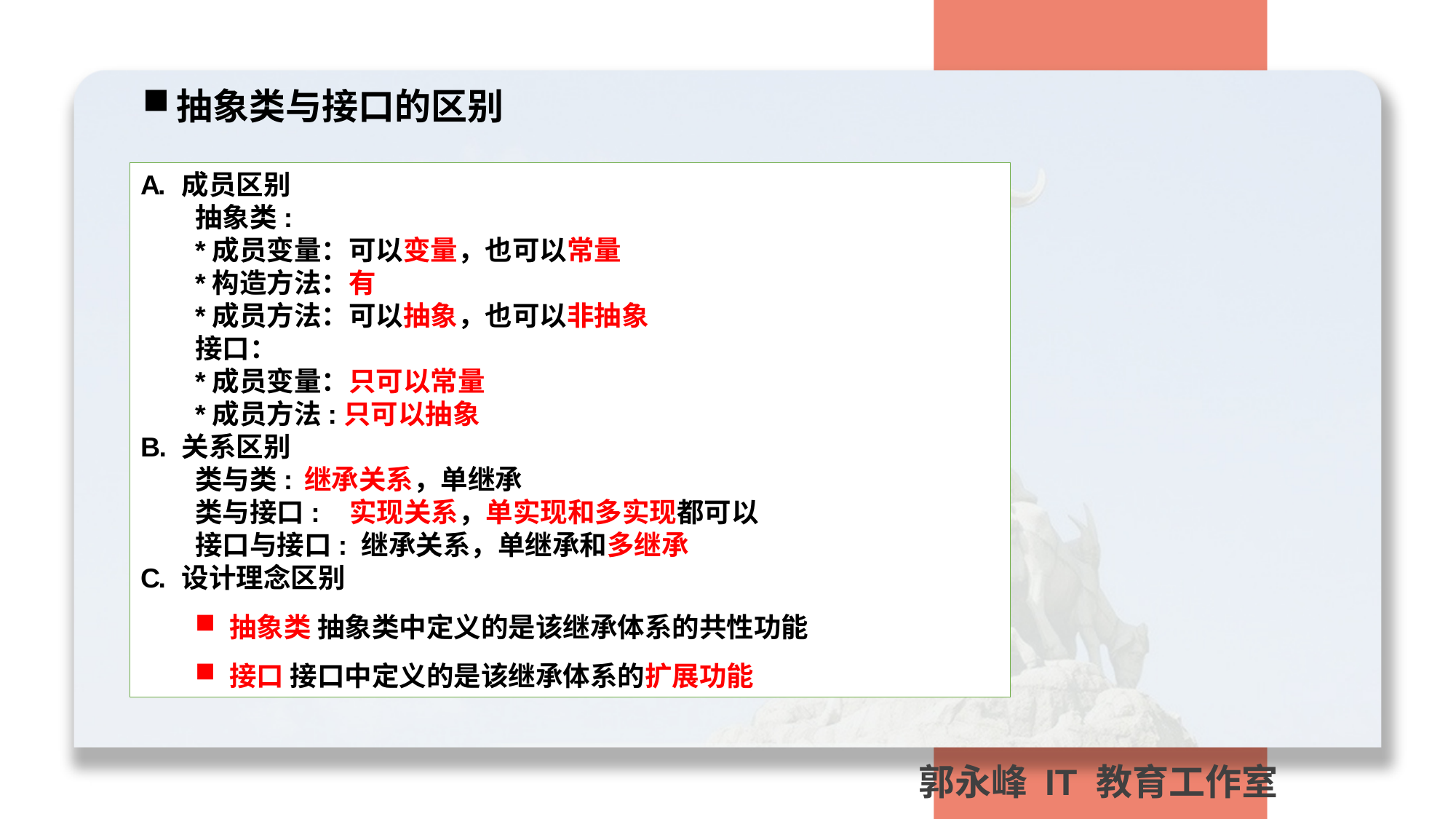

抽象类与接口的区别
成员区别
抽象类:
*成员变量：可以变量，也可以常量
*构造方法：有
*成员方法：可以抽象，也可以非抽象
接口：
*成员变量：只可以常量
*成员方法:只可以抽象
关系区别
类与类:	继承关系，单继承
类与接口:   实现关系，单实现和多实现都可以
接口与接口: 继承关系，单继承和多继承
设计理念区别
抽象类 抽象类中定义的是该继承体系的共性功能
接口 接口中定义的是该继承体系的扩展功能